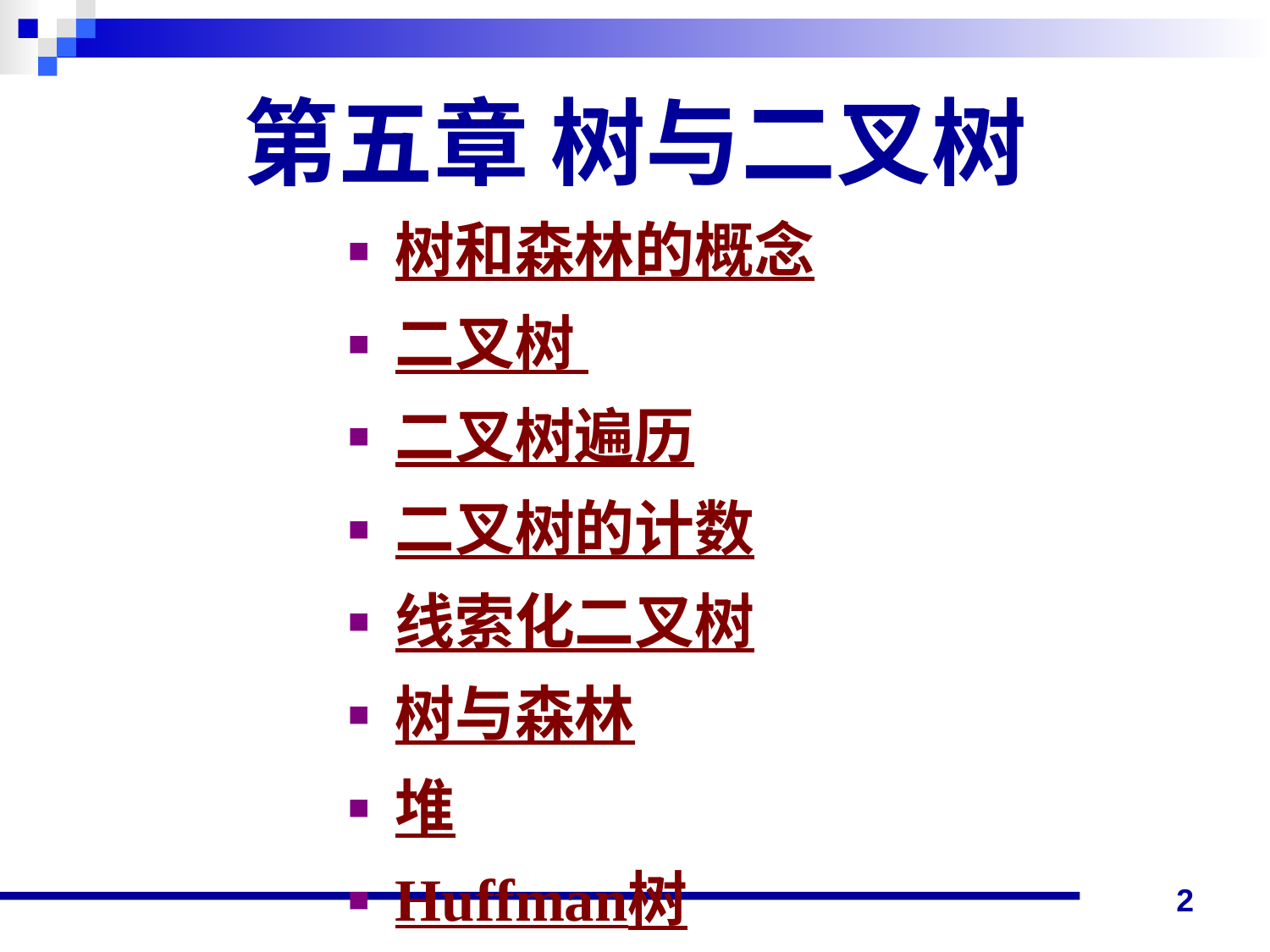

# 第五章 树与二叉树
树和森林的概念
二叉树
二叉树遍历
二叉树的计数
线索化二叉树
树与森林
堆
Huffman树
2